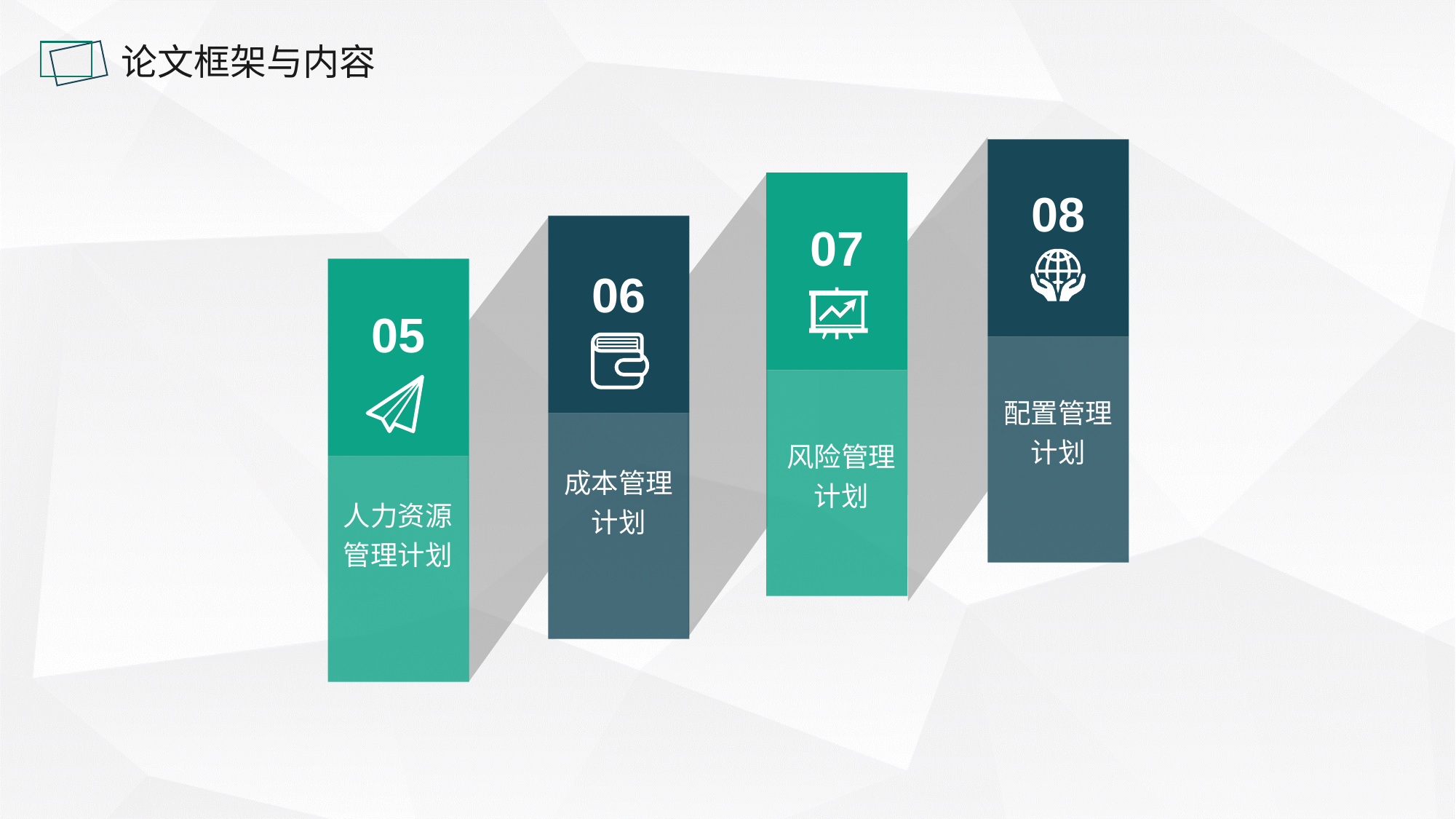

论文框架与内容

08
07

06

05

配置管理计划

风险管理计划

成本管理计划
人力资源管理计划